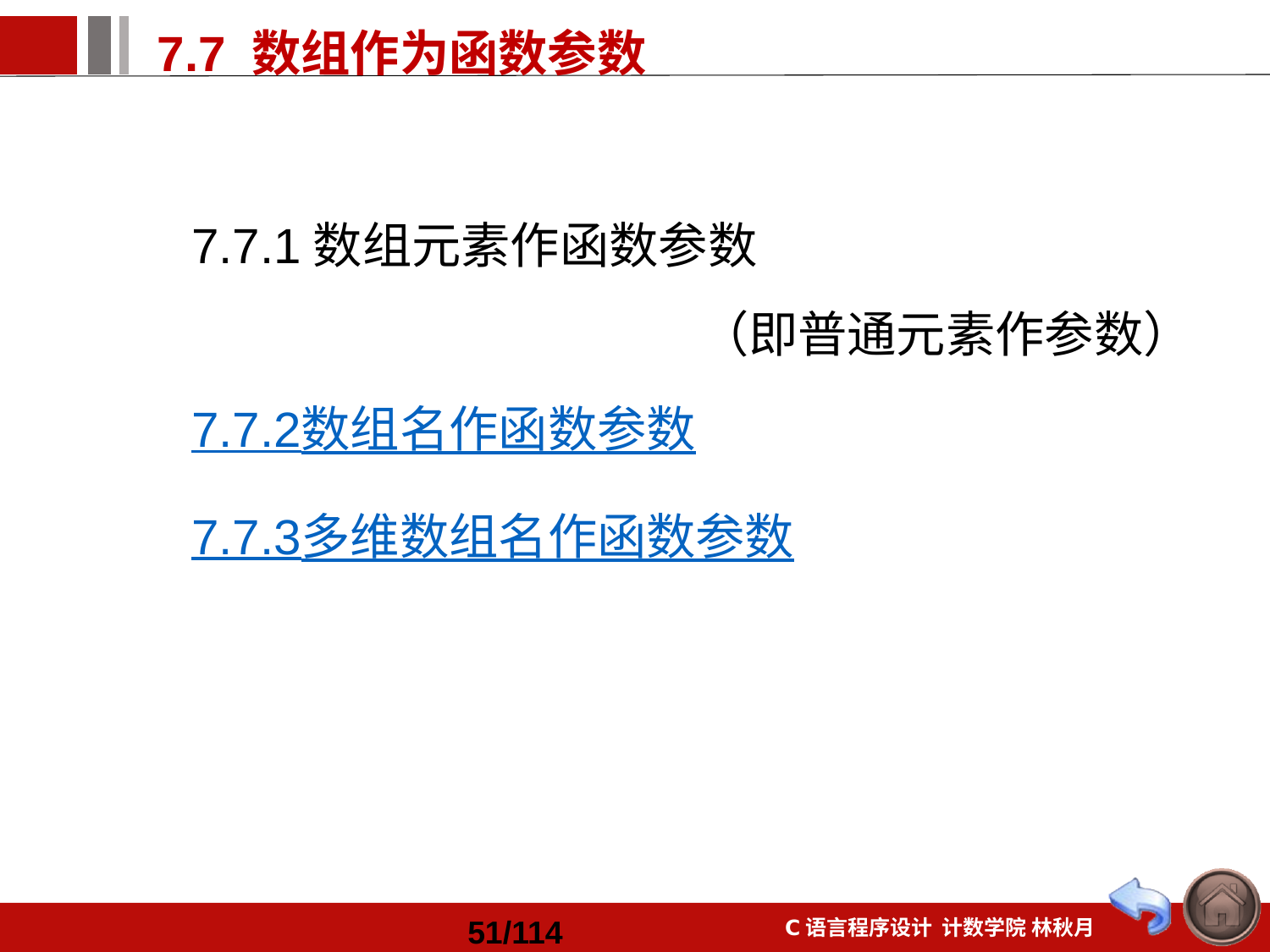

7.7.1数组元素作函数参数
				（即普通元素作参数）
7.7.2数组名作函数参数
7.7.3多维数组名作函数参数